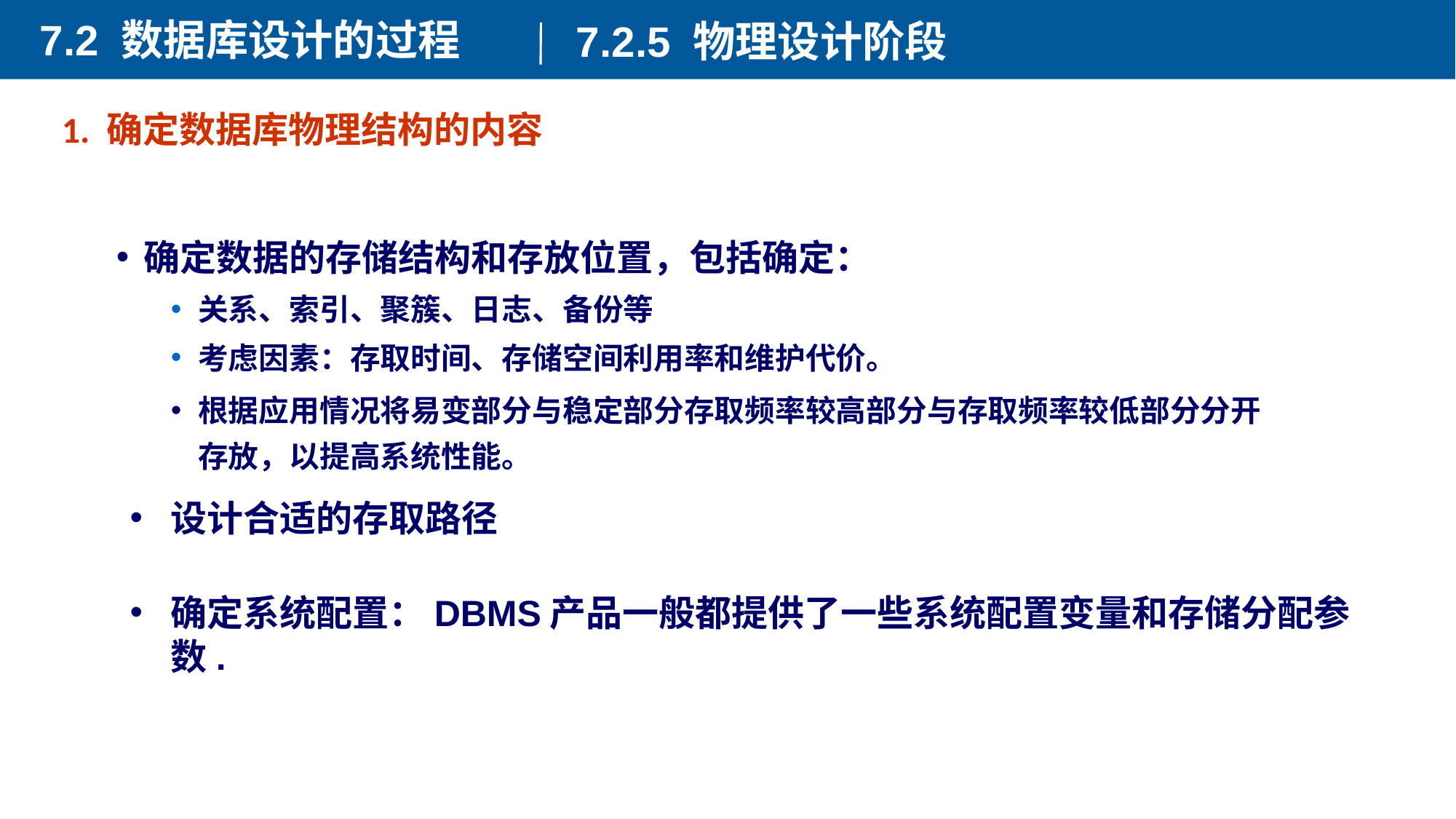

7.2 数据库设计的过程
7.2.5 物理设计阶段
1. 确定数据库物理结构的内容

确定数据的存储结构和存放位置，包括确定：
关系、索引、聚簇、日志、备份等
考虑因素：存取时间、存储空间利用率和维护代价。
根据应用情况将易变部分与稳定部分存取频率较高部分与存取频率较低部分分开存放，以提高系统性能。

设计合适的存取路径

确定系统配置：DBMS产品一般都提供了一些系统配置变量和存储分配参数.